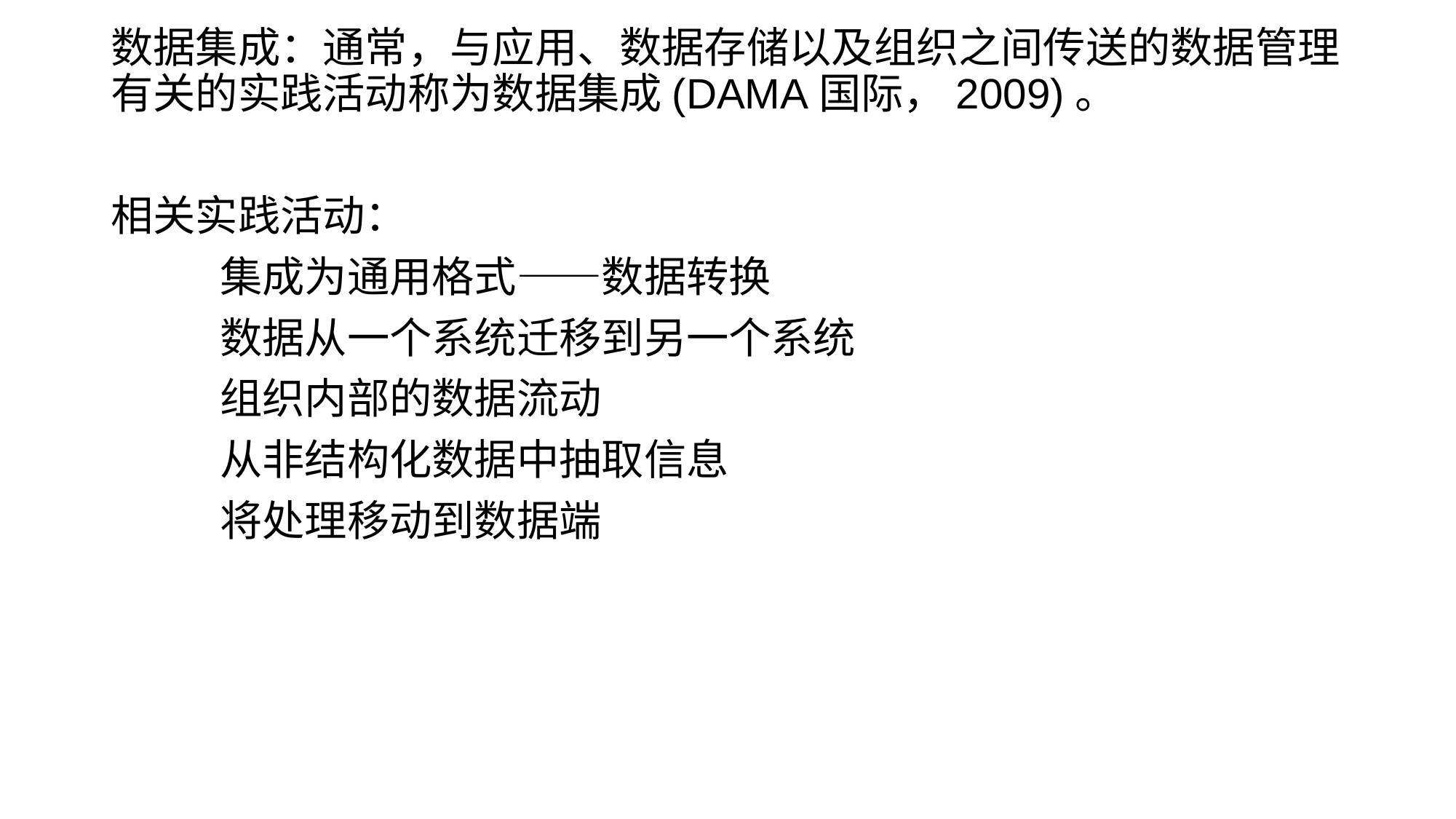

数据集成：通常，与应用、数据存储以及组织之间传送的数据管理有关的实践活动称为数据集成(DAMA国际，2009)。

相关实践活动：
	集成为通用格式——数据转换
	数据从一个系统迁移到另一个系统
	组织内部的数据流动
	从非结构化数据中抽取信息
	将处理移动到数据端